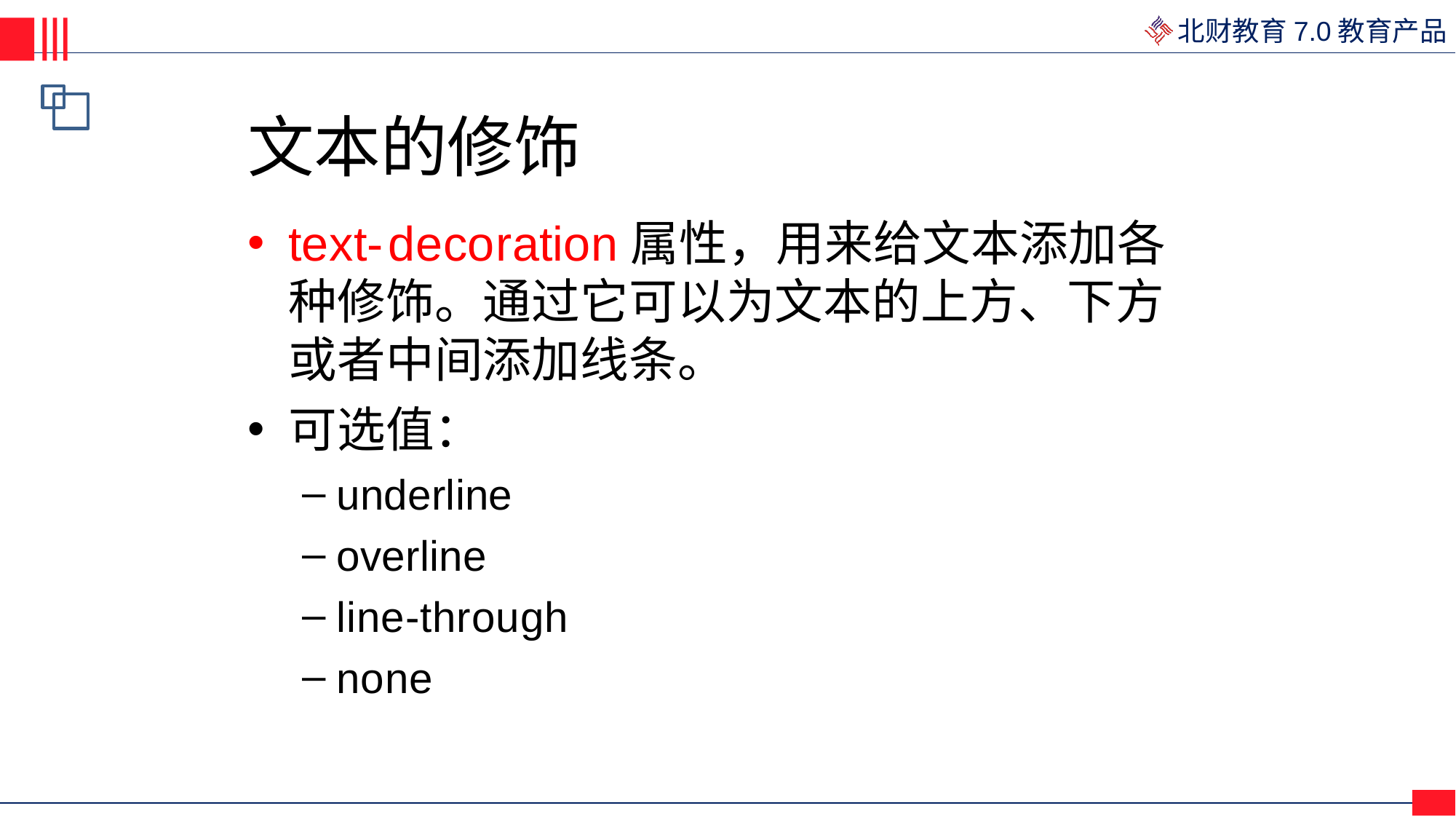

# 文本的修饰
text-decoration属性，用来给文本添加各 种修饰。通过它可以为文本的上方、下方 或者中间添加线条。
可选值：
underline
overline
line-through
none